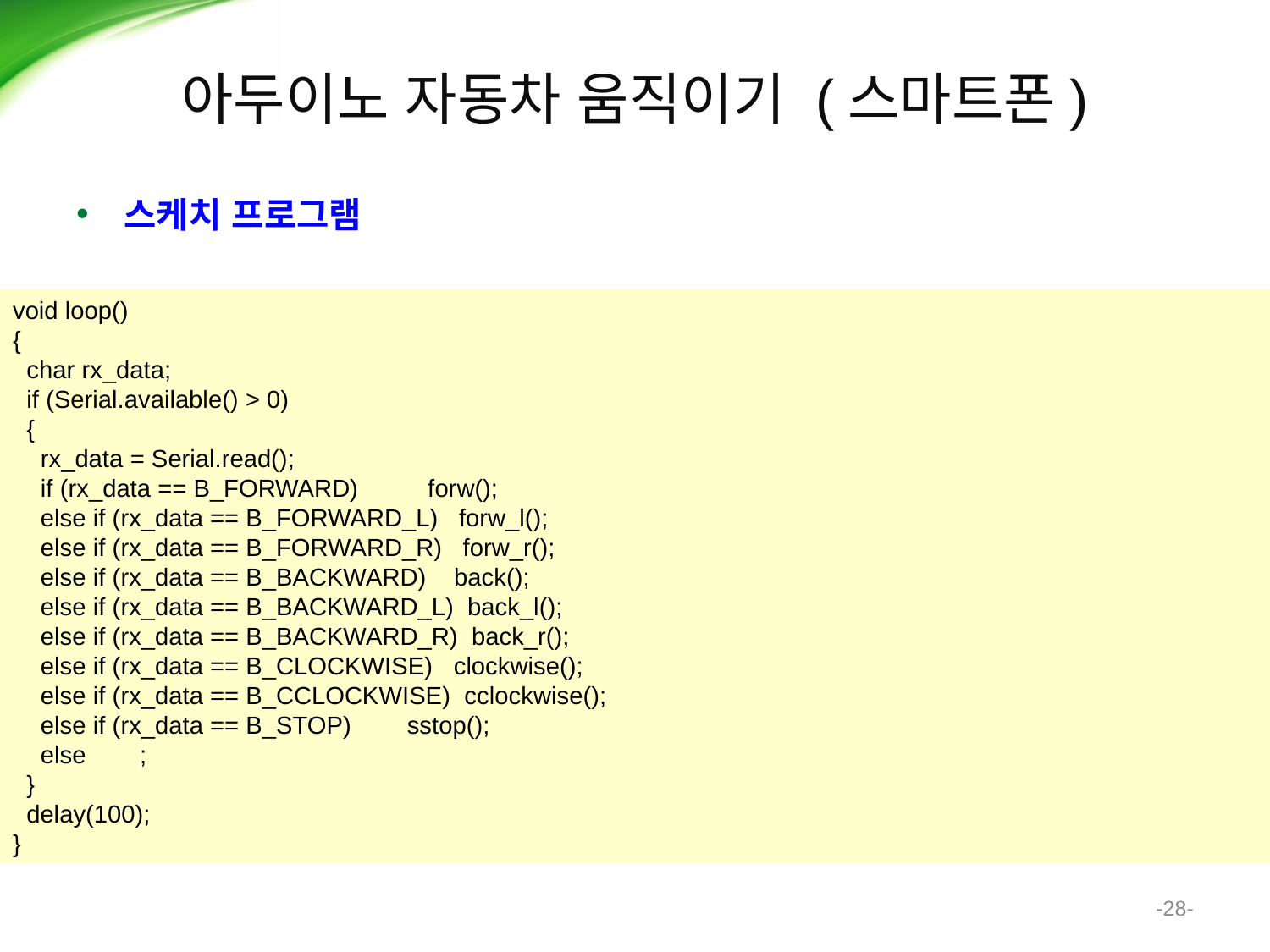

# 아두이노 자동차 움직이기 (스마트폰)
스케치 프로그램
void loop()
{
  char rx_data;
  if (Serial.available() > 0)
  {
    rx_data = Serial.read();
    if (rx_data == B_FORWARD)          forw();
    else if (rx_data == B_FORWARD_L)   forw_l();
    else if (rx_data == B_FORWARD_R)   forw_r();
    else if (rx_data == B_BACKWARD)    back();
    else if (rx_data == B_BACKWARD_L)  back_l();
    else if (rx_data == B_BACKWARD_R)  back_r();
    else if (rx_data == B_CLOCKWISE)   clockwise();
    else if (rx_data == B_CCLOCKWISE)  cclockwise();
    else if (rx_data == B_STOP)        sstop();
    else	;
  }
  delay(100);
}
-28-